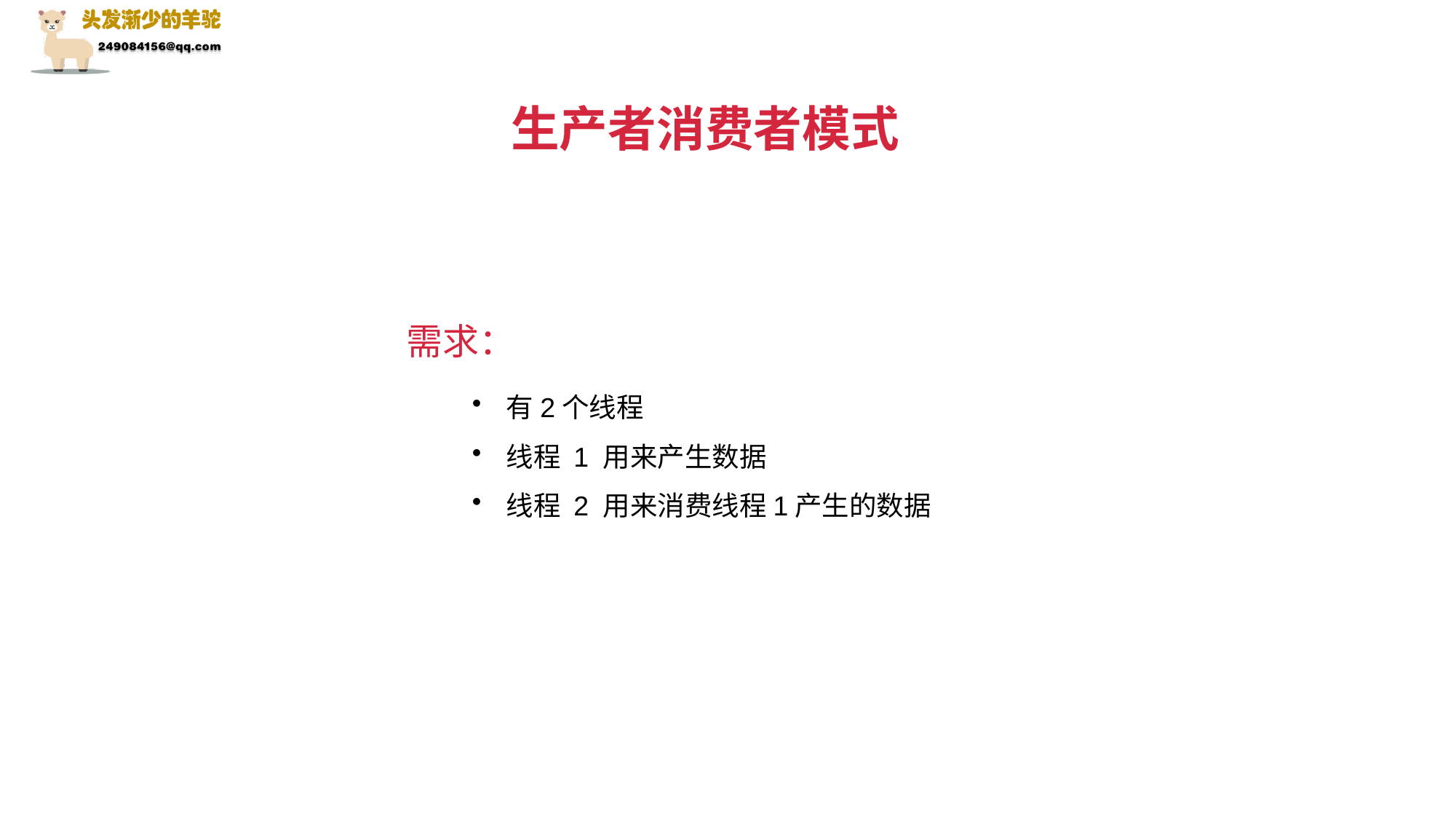

生产者消费者模式
需求：
有2个线程
线程 1 用来产生数据
线程 2 用来消费线程1产生的数据